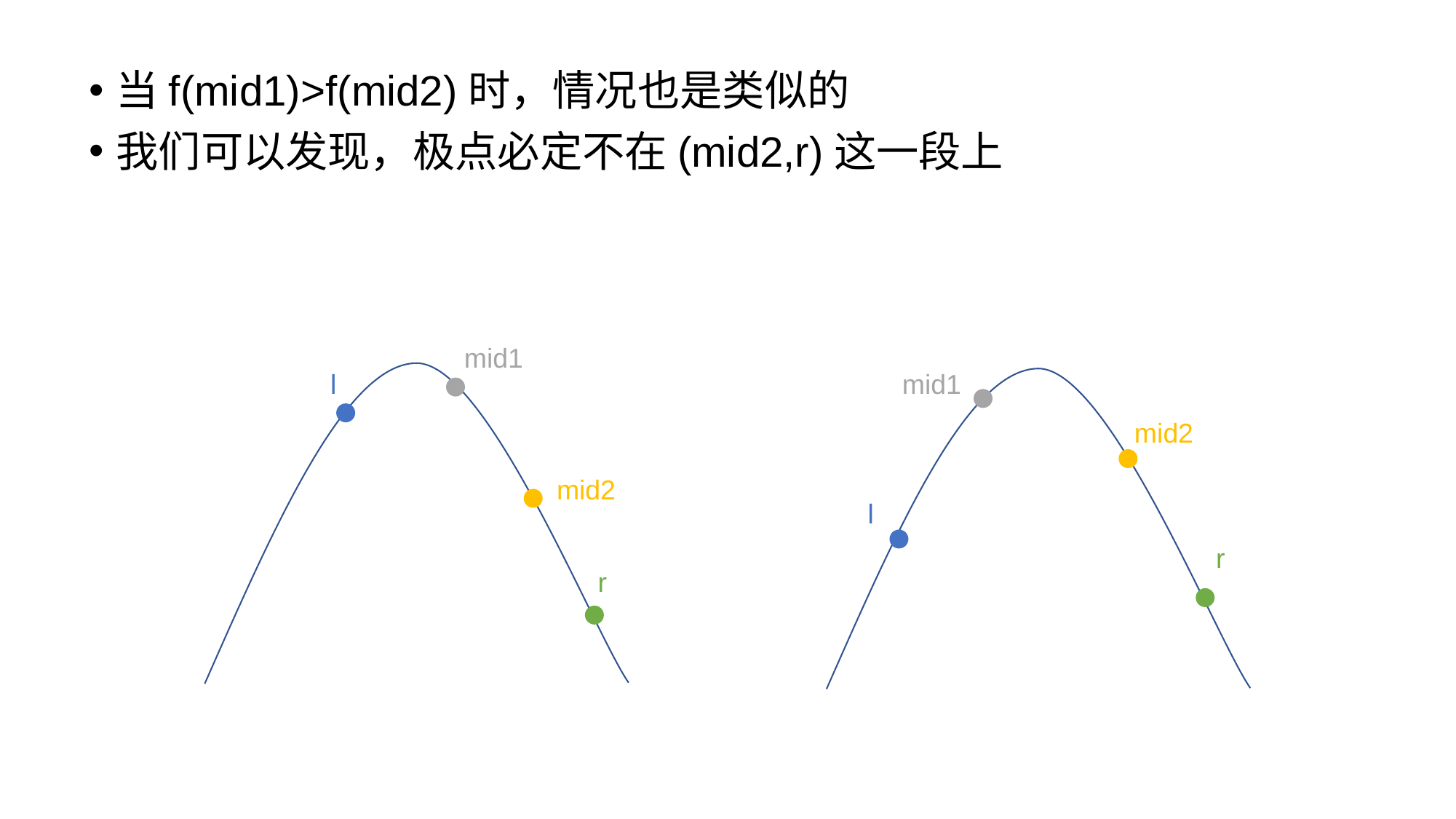

当f(mid1)>f(mid2)时，情况也是类似的
我们可以发现，极点必定不在(mid2,r)这一段上

mid1
l
mid1

mid2

mid2

l

r
r